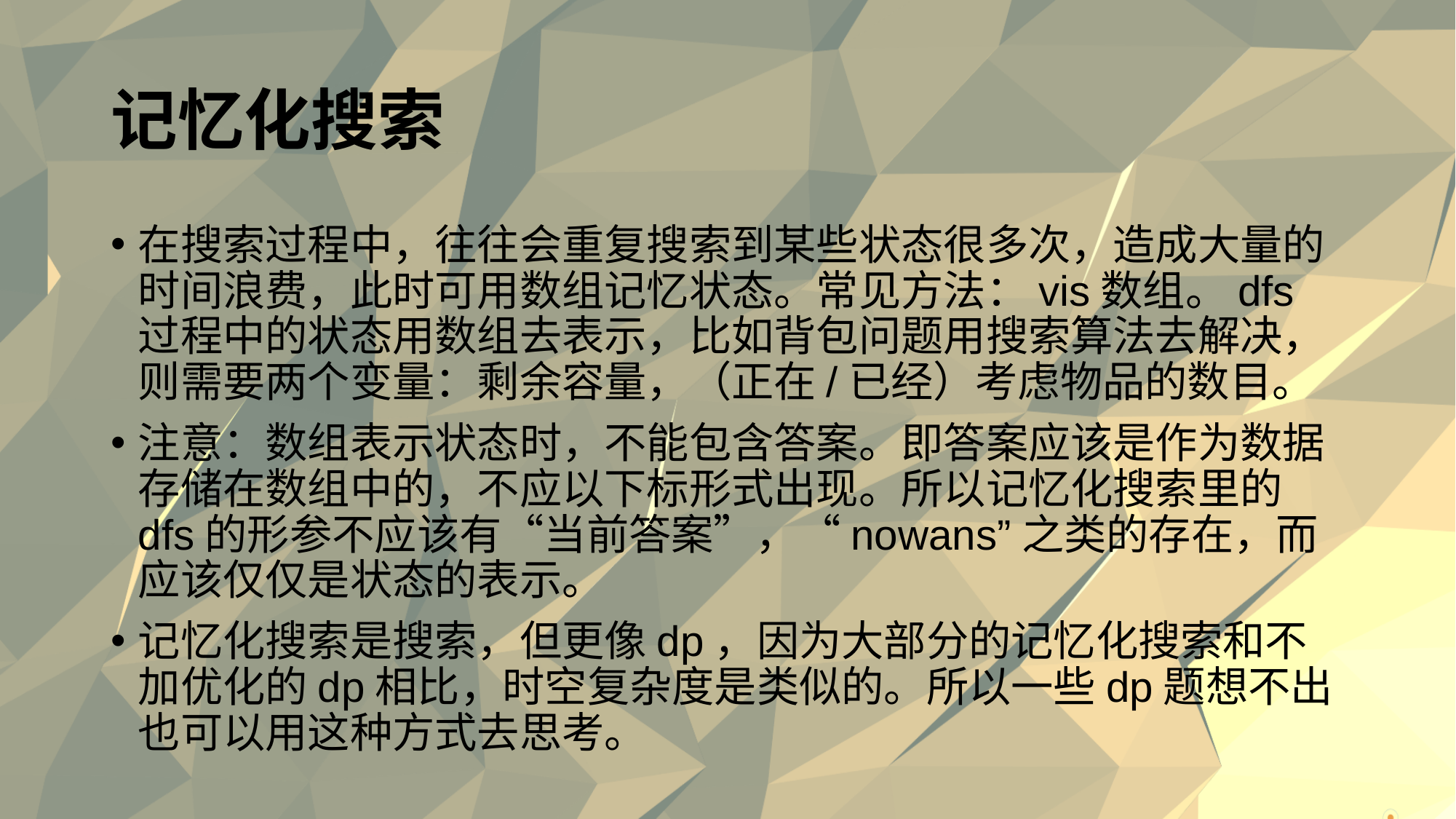

# 记忆化搜索
在搜索过程中，往往会重复搜索到某些状态很多次，造成大量的时间浪费，此时可用数组记忆状态。常见方法：vis数组。dfs过程中的状态用数组去表示，比如背包问题用搜索算法去解决，则需要两个变量：剩余容量，（正在/已经）考虑物品的数目。
注意：数组表示状态时，不能包含答案。即答案应该是作为数据存储在数组中的，不应以下标形式出现。所以记忆化搜索里的dfs的形参不应该有“当前答案”，“nowans”之类的存在，而应该仅仅是状态的表示。
记忆化搜索是搜索，但更像dp，因为大部分的记忆化搜索和不加优化的dp相比，时空复杂度是类似的。所以一些dp题想不出也可以用这种方式去思考。